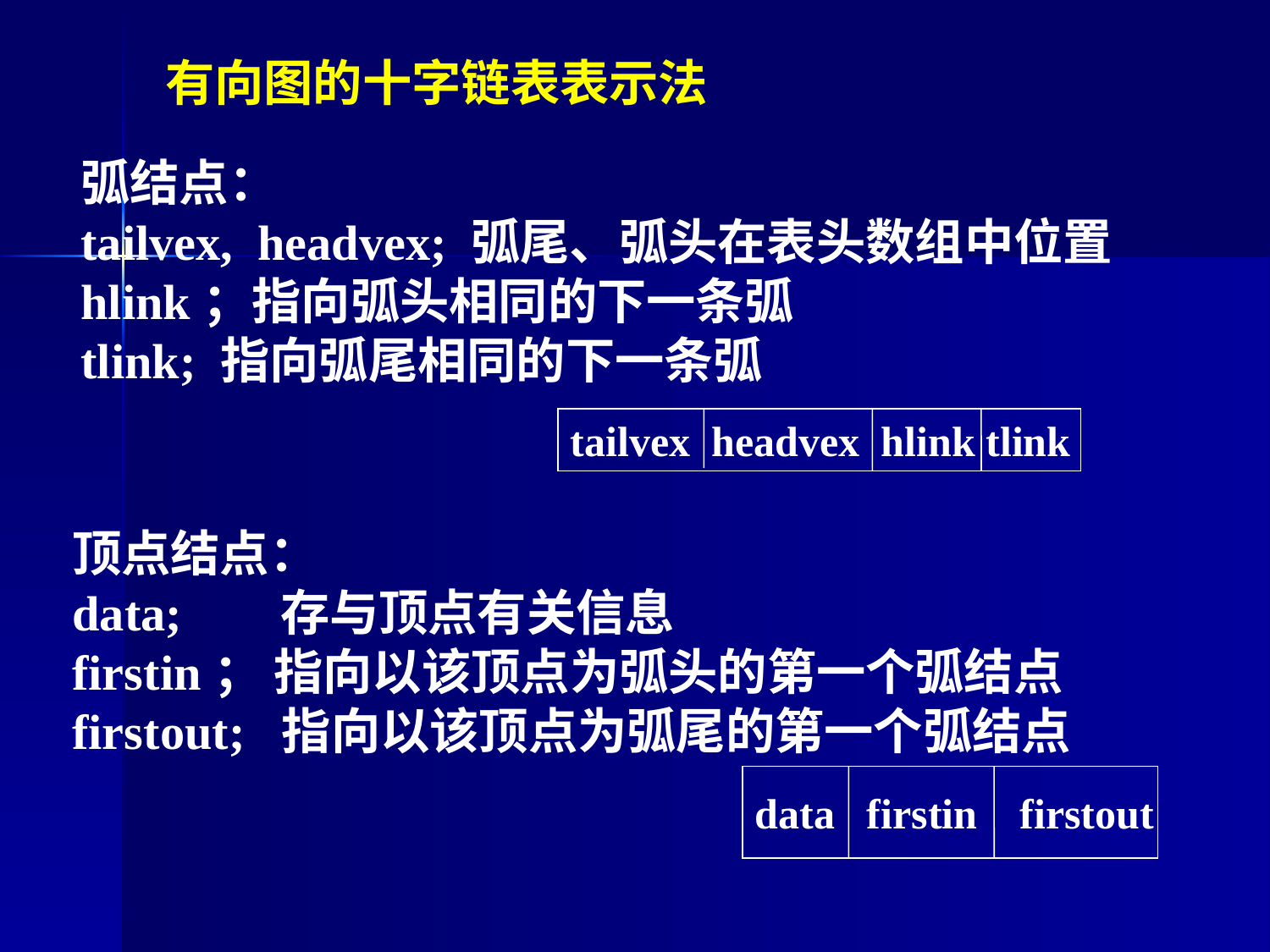

有向图的十字链表表示法
弧结点：
tailvex,  headvex; 弧尾、弧头在表头数组中位置
hlink；指向弧头相同的下一条弧
tlink; 指向弧尾相同的下一条弧
tailvex  headvex  hlink tlink

顶点结点：
data;       存与顶点有关信息
firstin； 指向以该顶点为弧头的第一个弧结点
firstout;  指向以该顶点为弧尾的第一个弧结点
data   firstin    firstout